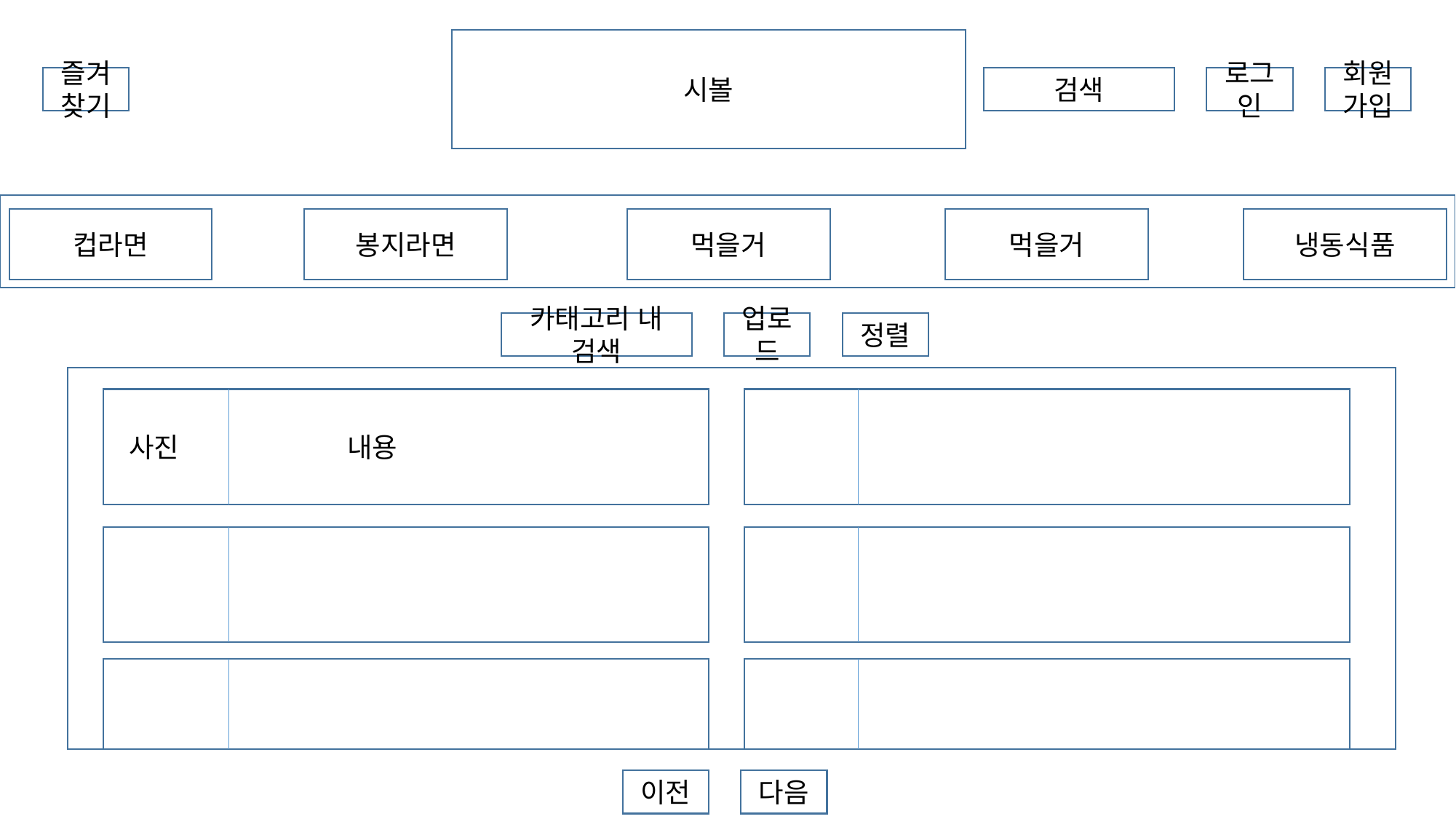

시볼
즐겨찾기
검색
로그인
회원가입

컵라면
봉지라면
먹을거
먹을거
냉동식품
카태고리 내 검색
업로드
정렬

사진		내용

이전
다음